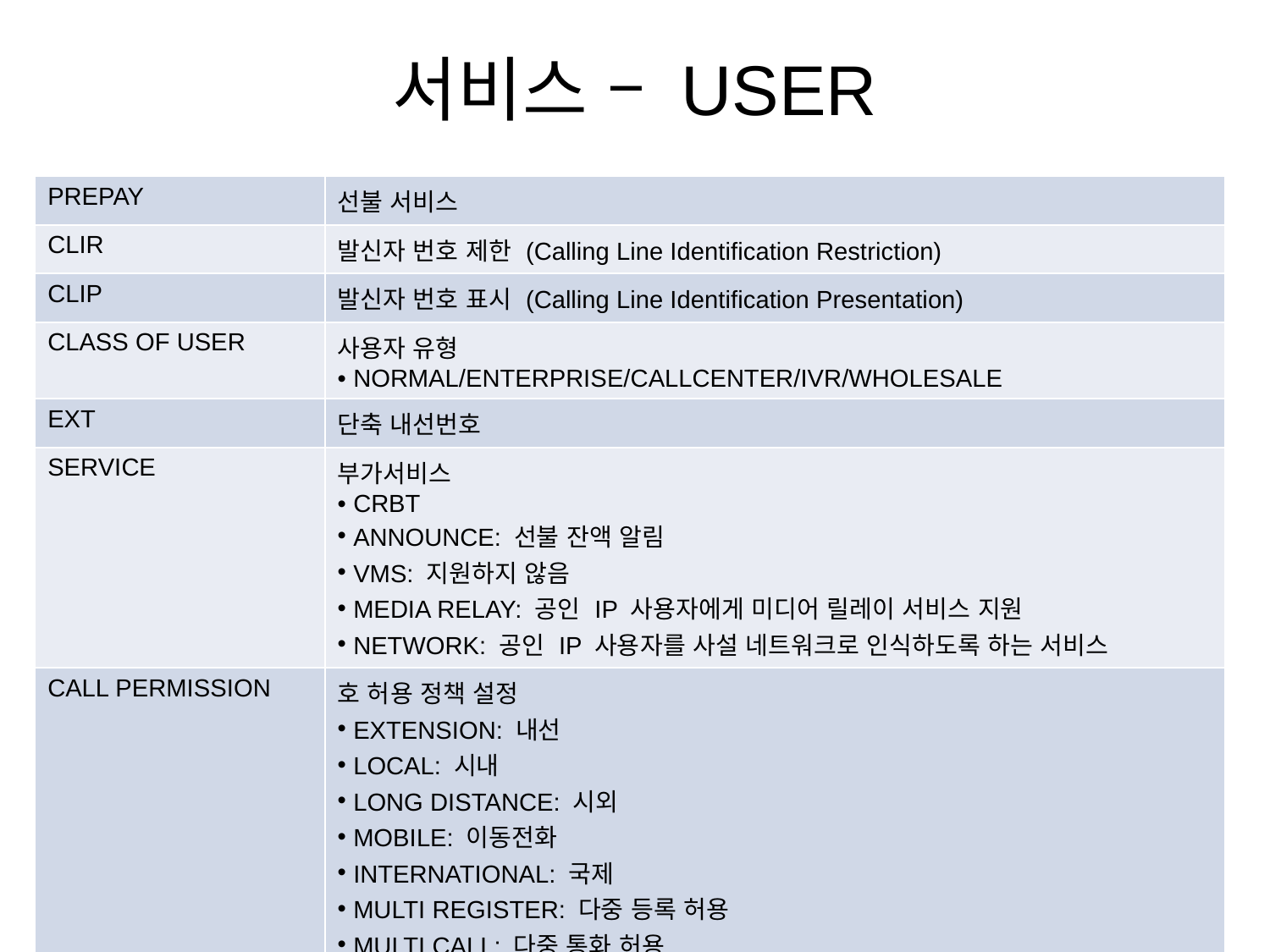

# 서비스 – USER
| PREPAY | 선불 서비스 |
| --- | --- |
| CLIR | 발신자 번호 제한 (Calling Line Identification Restriction) |
| CLIP | 발신자 번호 표시 (Calling Line Identification Presentation) |
| CLASS OF USER | 사용자 유형 NORMAL/ENTERPRISE/CALLCENTER/IVR/WHOLESALE |
| EXT | 단축 내선번호 |
| SERVICE | 부가서비스 CRBT ANNOUNCE: 선불 잔액 알림 VMS: 지원하지 않음 MEDIA RELAY: 공인 IP 사용자에게 미디어 릴레이 서비스 지원 NETWORK: 공인 IP 사용자를 사설 네트워크로 인식하도록 하는 서비스 |
| CALL PERMISSION | 호 허용 정책 설정 EXTENSION: 내선 LOCAL: 시내 LONG DISTANCE: 시외 MOBILE: 이동전화 INTERNATIONAL: 국제 MULTI REGISTER: 다중 등록 허용 MULTI CALL: 다중 통화 허용 |